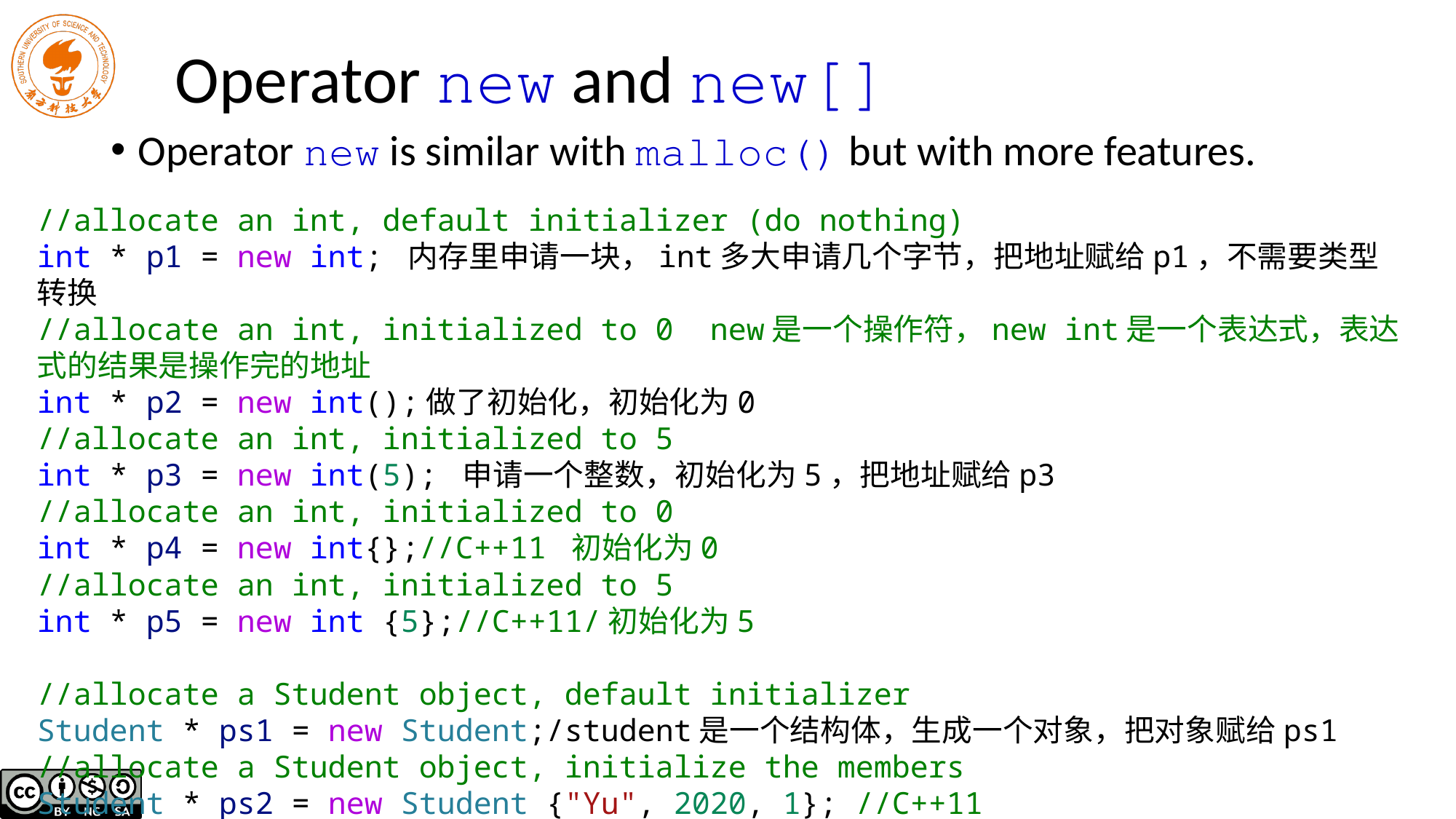

# Operator new and new[]
Operator new is similar with malloc() but with more features.
//allocate an int, default initializer (do nothing)
int * p1 = new int; 内存里申请一块，int多大申请几个字节，把地址赋给p1，不需要类型转换
//allocate an int, initialized to 0  new是一个操作符，new int是一个表达式，表达式的结果是操作完的地址
int * p2 = new int();做了初始化，初始化为0
//allocate an int, initialized to 5
int * p3 = new int(5); 申请一个整数，初始化为5，把地址赋给p3
//allocate an int, initialized to 0
int * p4 = new int{};//C++11 初始化为0
//allocate an int, initialized to 5
int * p5 = new int {5};//C++11/初始化为5
//allocate a Student object, default initializer
Student * ps1 = new Student;/student是一个结构体，生成一个对象，把对象赋给ps1
//allocate a Student object, initialize the members
Student * ps2 = new Student {"Yu", 2020, 1}; //C++11